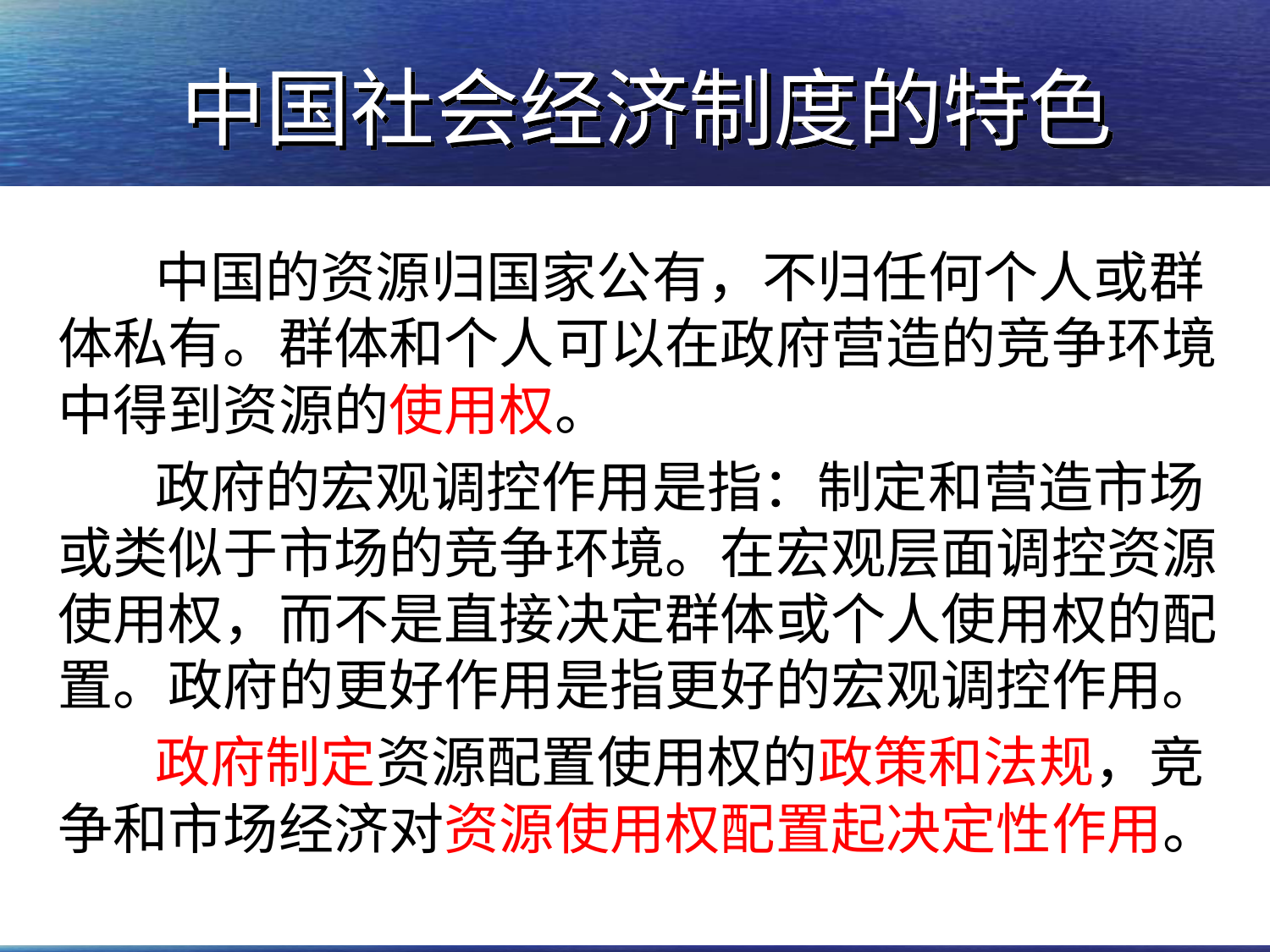

# 中国社会经济制度的特色
       中国的资源归国家公有，不归任何个人或群体私有。群体和个人可以在政府营造的竞争环境中得到资源的使用权。
       政府的宏观调控作用是指：制定和营造市场或类似于市场的竞争环境。在宏观层面调控资源使用权，而不是直接决定群体或个人使用权的配置。政府的更好作用是指更好的宏观调控作用。
       政府制定资源配置使用权的政策和法规，竞争和市场经济对资源使用权配置起决定性作用。